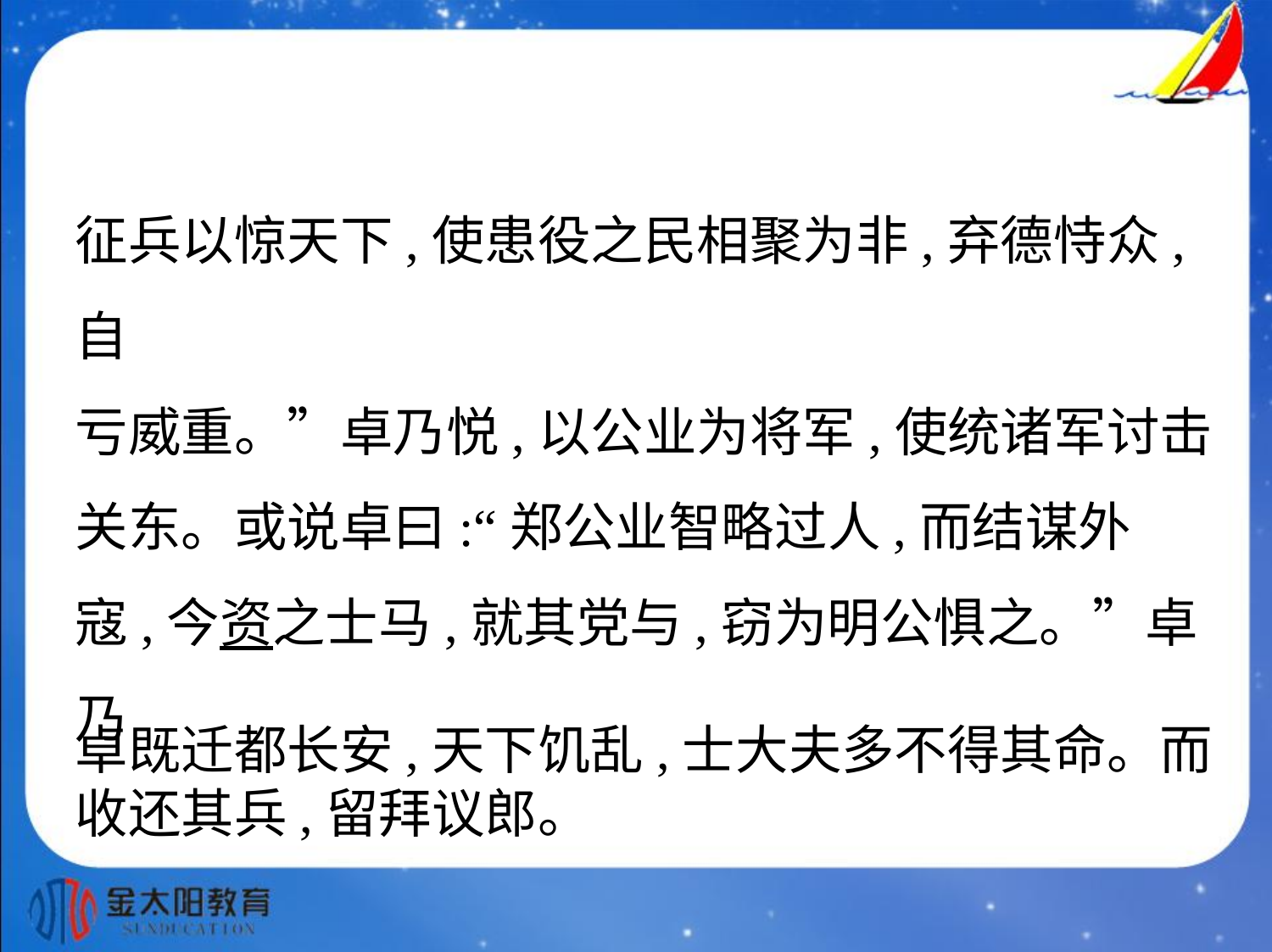

征兵以惊天下,使患役之民相聚为非,弃德恃众,自
亏威重。”卓乃悦,以公业为将军,使统诸军讨击
关东。或说卓曰:“郑公业智略过人,而结谋外
寇,今资之士马,就其党与,窃为明公惧之。”卓乃
收还其兵,留拜议郎。
卓既迁都长安,天下饥乱,士大夫多不得其命。而